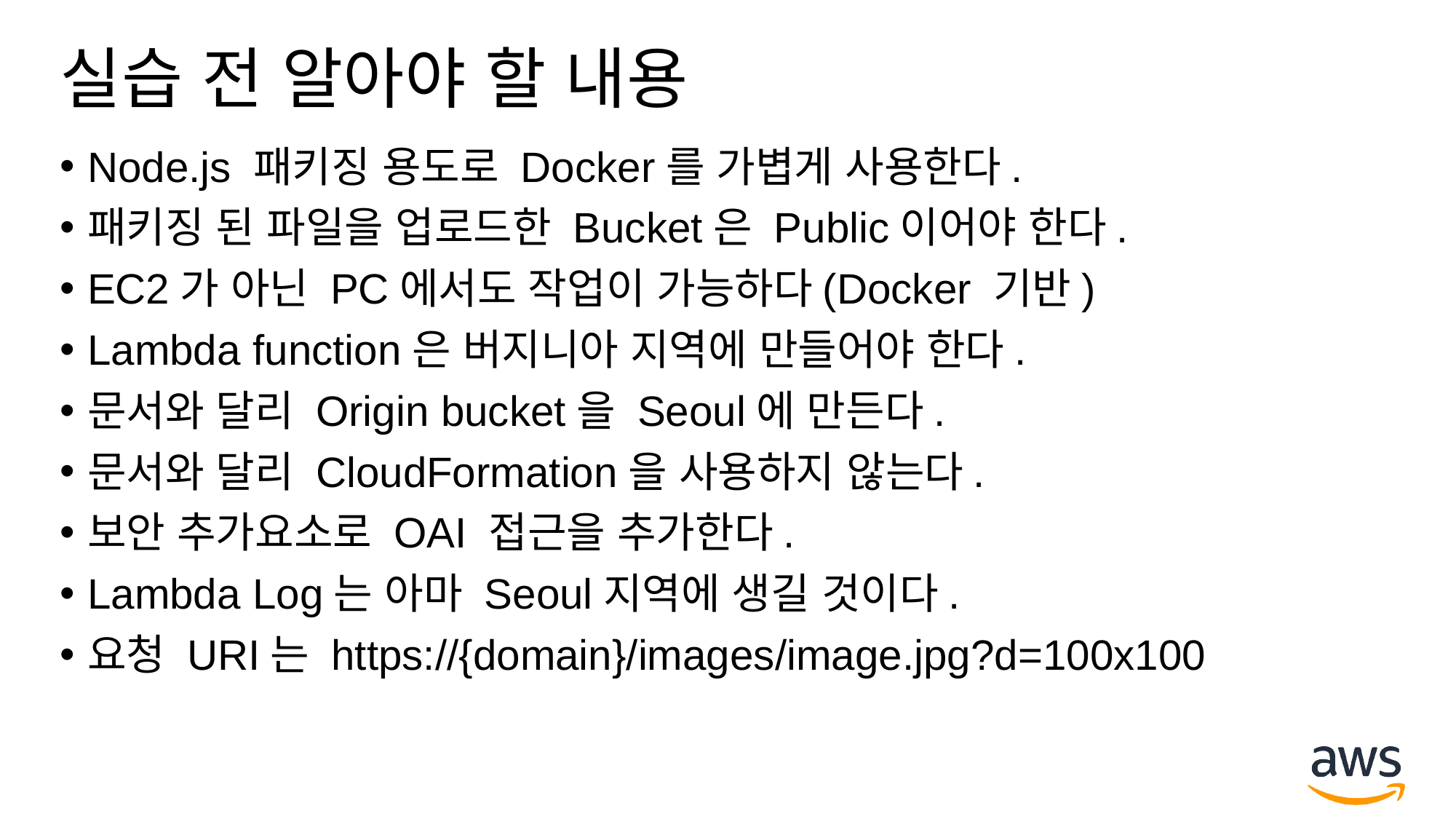

# 실습 전 알아야 할 내용
Node.js 패키징 용도로 Docker를 가볍게 사용한다.
패키징 된 파일을 업로드한 Bucket은 Public이어야 한다.
EC2가 아닌 PC에서도 작업이 가능하다(Docker 기반)
Lambda function은 버지니아 지역에 만들어야 한다.
문서와 달리 Origin bucket을 Seoul에 만든다.
문서와 달리 CloudFormation을 사용하지 않는다.
보안 추가요소로 OAI 접근을 추가한다.
Lambda Log는 아마 Seoul지역에 생길 것이다.
요청 URI는 https://{domain}/images/image.jpg?d=100x100